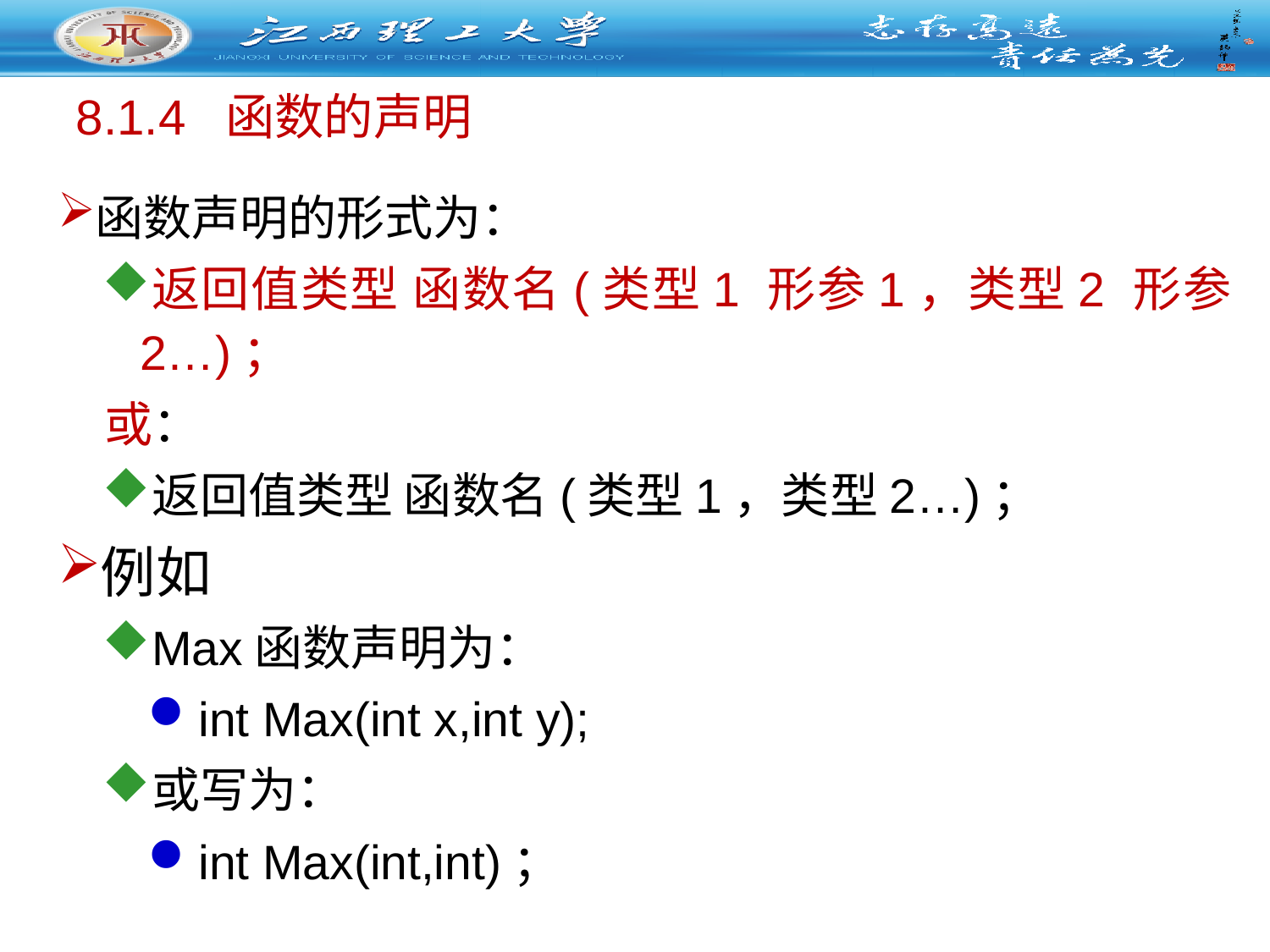

8.1.4  函数的声明
函数声明的形式为：
返回值类型 函数名(类型1 形参1，类型2 形参2…)；
或：
返回值类型 函数名(类型1，类型2…)；
例如
Max函数声明为：
int Max(int x,int y);
或写为：
int Max(int,int)；